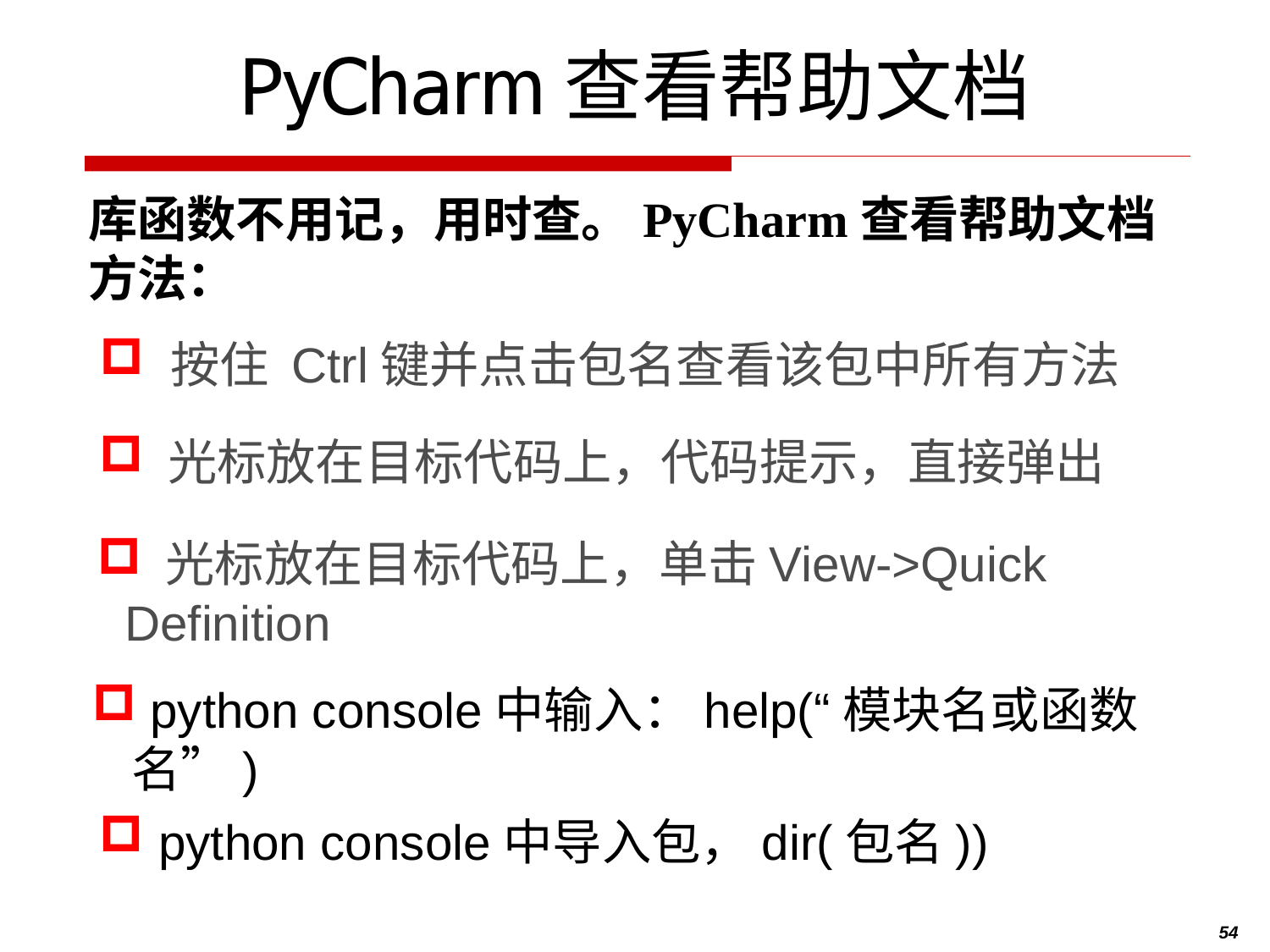

# PyCharm查看帮助文档
库函数不用记，用时查。PyCharm查看帮助文档方法：
 按住 Ctrl键并点击包名查看该包中所有方法
 光标放在目标代码上，代码提示，直接弹出
 光标放在目标代码上，单击View->Quick
  Definition
 python console中输入：help(“模块名或函数名”)
 python console中导入包，dir(包名))
54